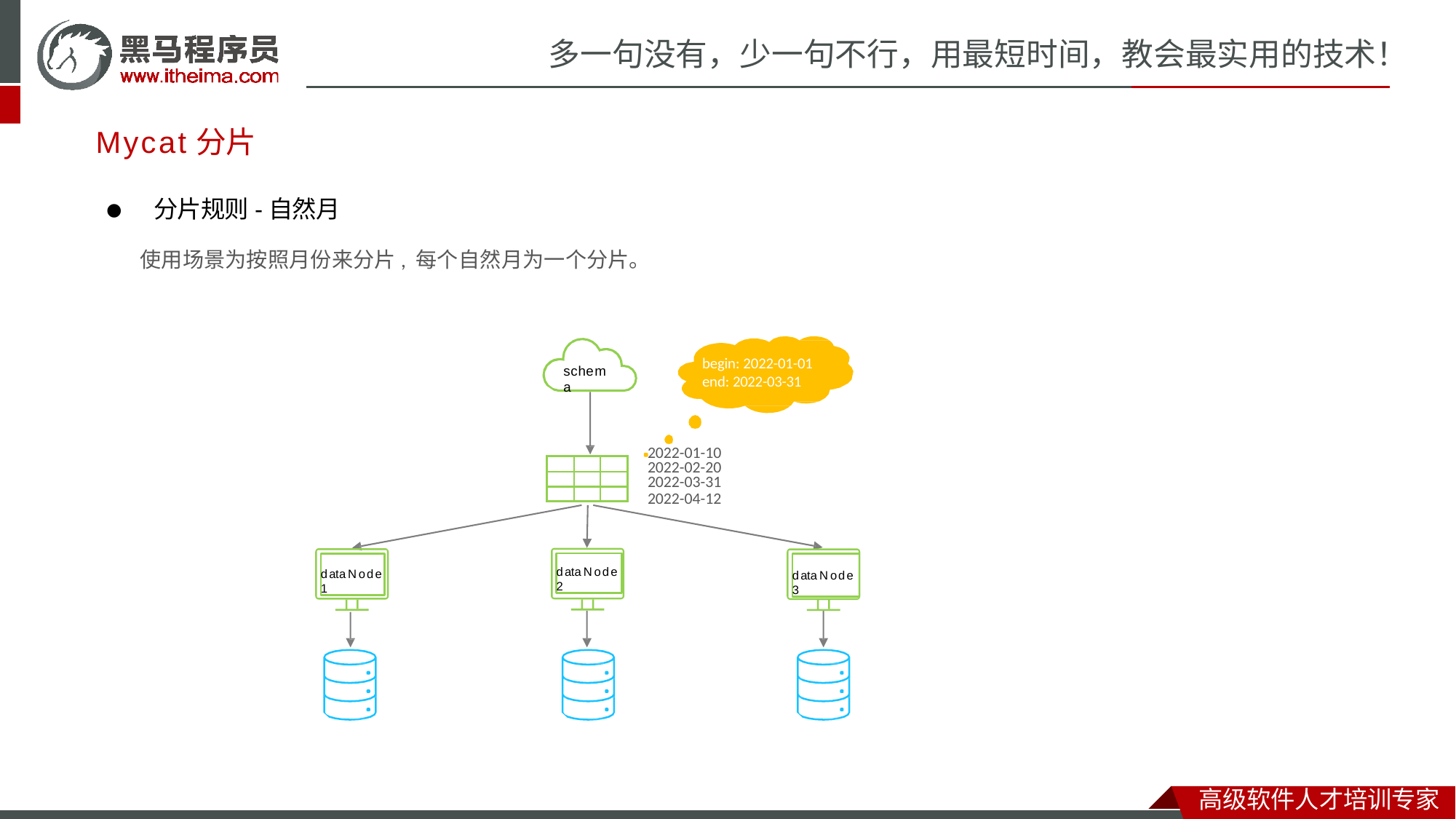

# 多一句没有，少一句不行，用最短时间，教会最实用的技术！

Mycat分片
⚫	分片规则-自然月
使用场景为按照月份来分片, 每个自然月为一个分片。

begin: 2022-01-01
end: 2022-03-31
schema

2022-01-10
2022-02-20
2022-03-31
2022-04-12

|  |  |  |
| --- | --- | --- |
|  |  |  |
|  |  |  |

dataNode2
dataNode1
dataNode3

高级软件人才培训专家